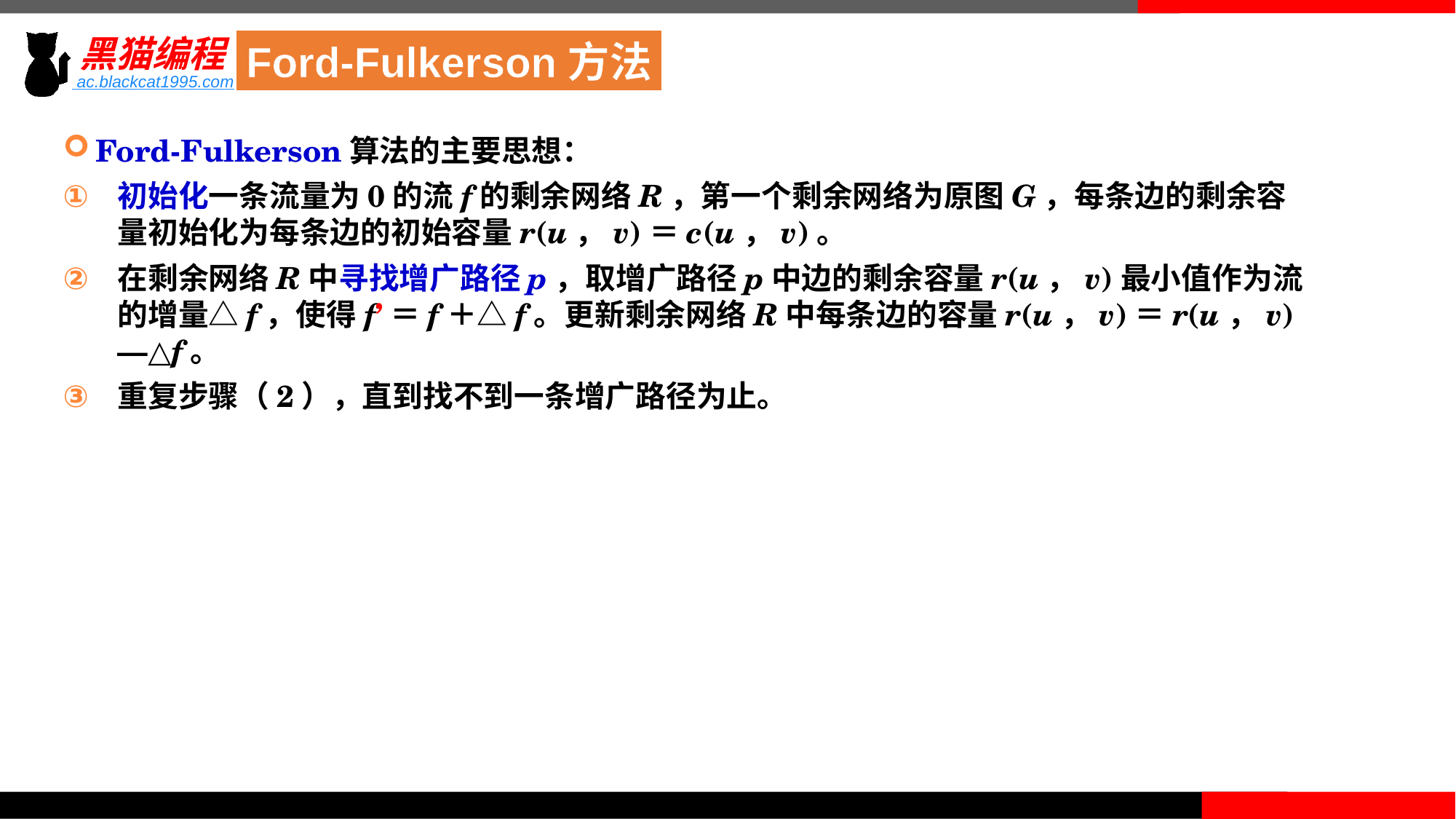

Ford-Fulkerson方法
Ford-Fulkerson算法的主要思想：
初始化一条流量为0的流f的剩余网络R，第一个剩余网络为原图G，每条边的剩余容量初始化为每条边的初始容量r(u，v)＝c(u，v)。
在剩余网络R中寻找增广路径p，取增广路径p中边的剩余容量r(u，v)最小值作为流的增量△f，使得f’＝f＋△f。更新剩余网络R中每条边的容量r(u，v)＝r(u，v)—△f。
重复步骤（2），直到找不到一条增广路径为止。